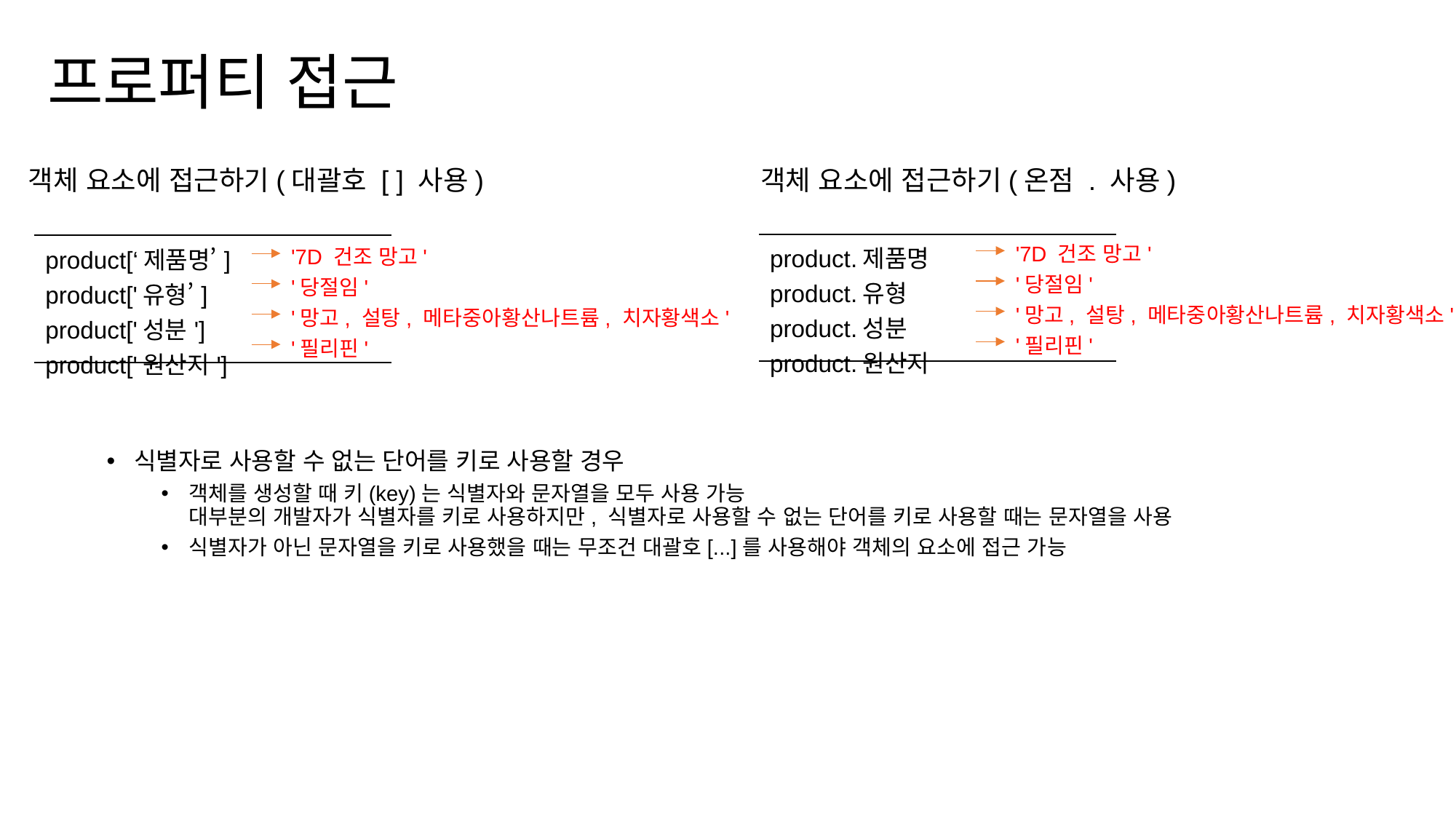

프로퍼티 접근
객체 요소에 접근하기(대괄호 [ ] 사용)
객체 요소에 접근하기(온점 . 사용)
| product.제품명 product.유형 product.성분 product.원산지 |
| --- |
'7D 건조 망고'
| product[‘제품명’] product['유형’] product['성분'] product['원산지'] |
| --- |
'7D 건조 망고'
'당절임'
'당절임'
'망고, 설탕, 메타중아황산나트륨, 치자황색소'
'망고, 설탕, 메타중아황산나트륨, 치자황색소'
'필리핀'
'필리핀'
식별자로 사용할 수 없는 단어를 키로 사용할 경우
객체를 생성할 때 키(key)는 식별자와 문자열을 모두 사용 가능
대부분의 개발자가 식별자를 키로 사용하지만, 식별자로 사용할 수 없는 단어를 키로 사용할 때는 문자열을 사용
식별자가 아닌 문자열을 키로 사용했을 때는 무조건 대괄호[...]를 사용해야 객체의 요소에 접근 가능